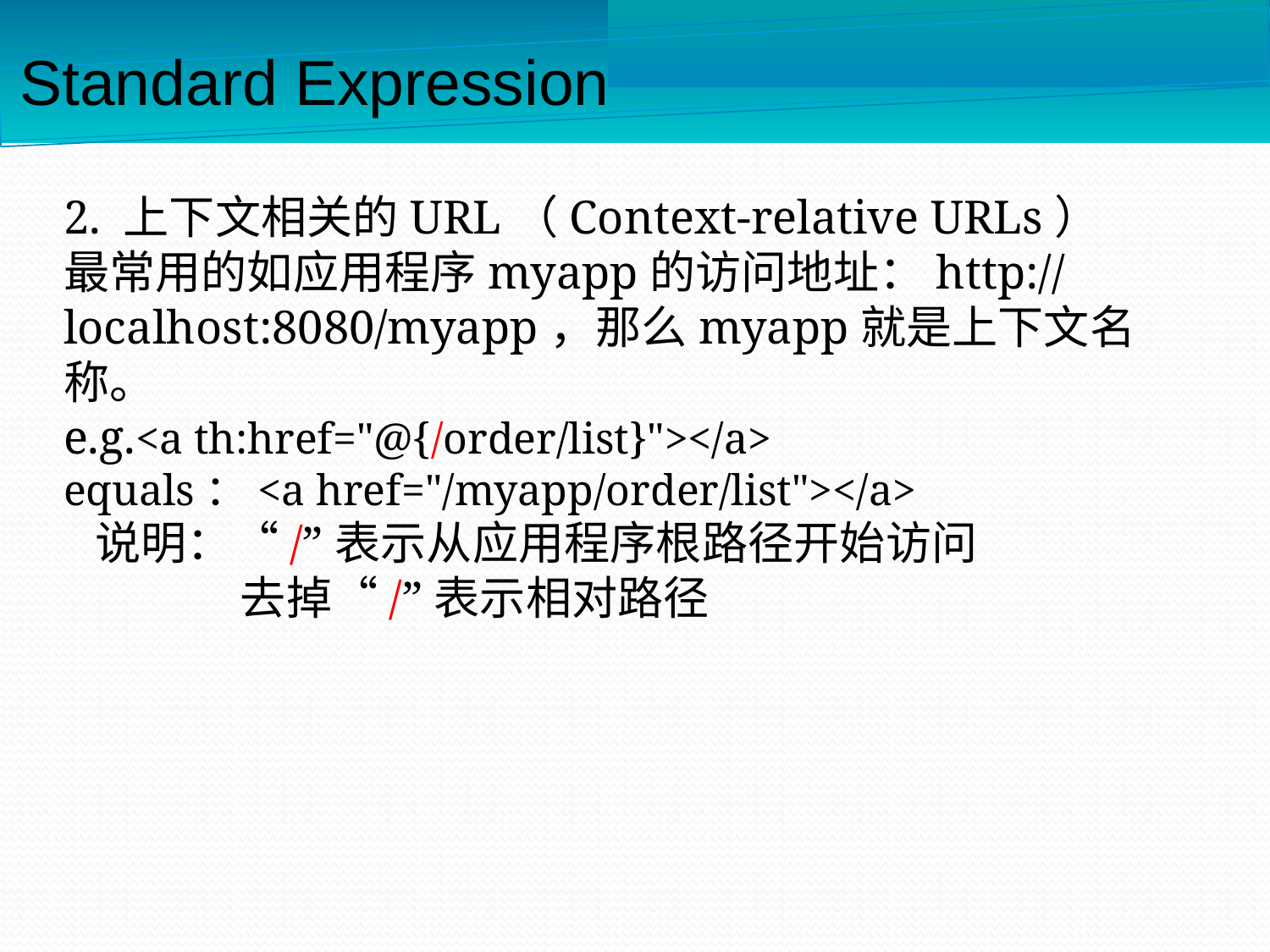

Standard Expression

2. 上下文相关的URL（Context-relative URLs）
最常用的如应用程序myapp的访问地址：http://localhost:8080/myapp，那么myapp就是上下文名称。
e.g.<a th:href="@{/order/list}"></a>
equals：<a href="/myapp/order/list"></a>
  说明：“/”表示从应用程序根路径开始访问
                去掉“/”表示相对路径